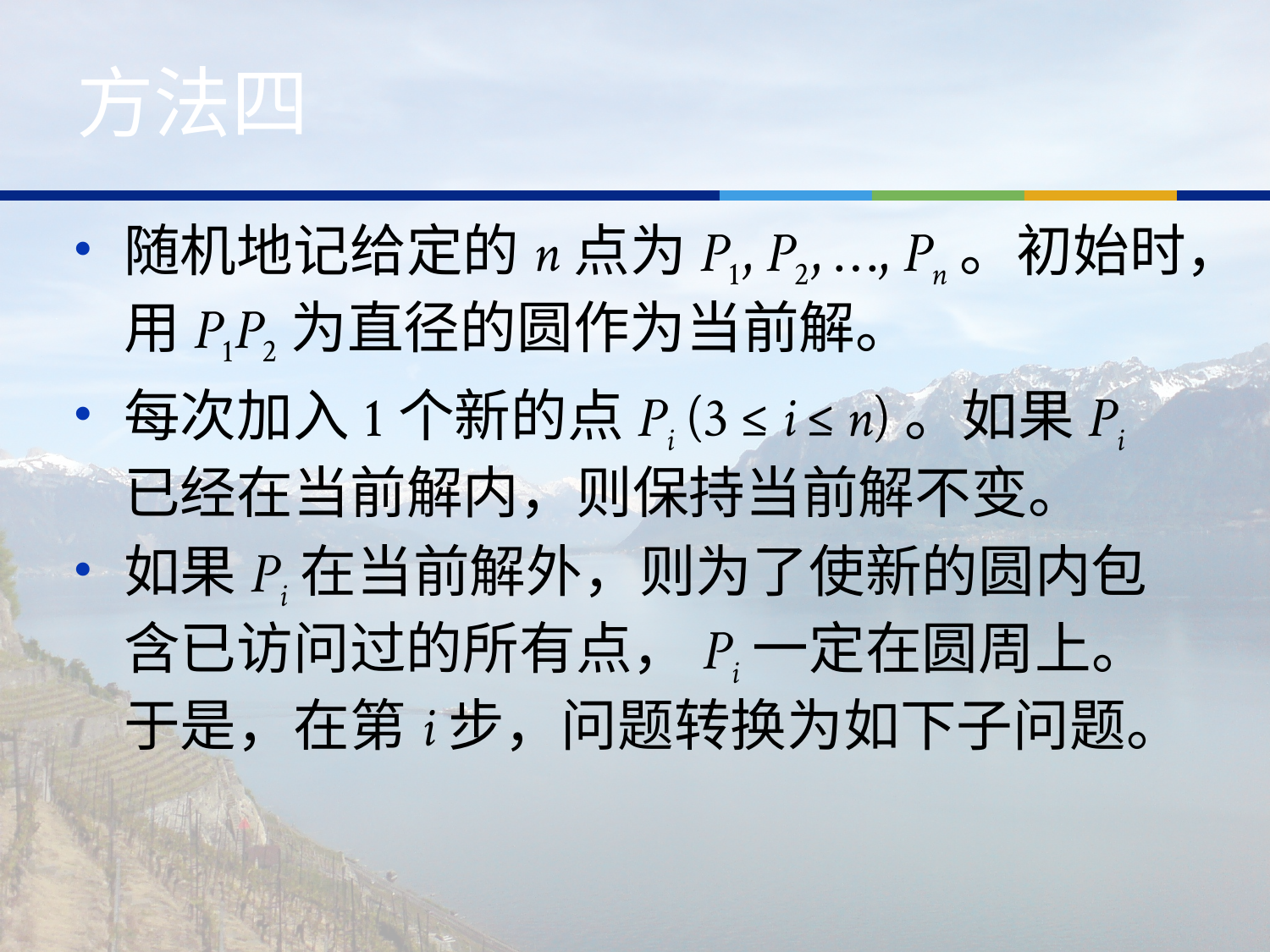

# 方法四
随机地记给定的n点为P1, P2, …, Pn。初始时，用P1P2为直径的圆作为当前解。
每次加入1个新的点Pi (3 ≤ i ≤ n)。如果Pi已经在当前解内，则保持当前解不变。
如果Pi在当前解外，则为了使新的圆内包含已访问过的所有点，Pi一定在圆周上。于是，在第i步，问题转换为如下子问题。